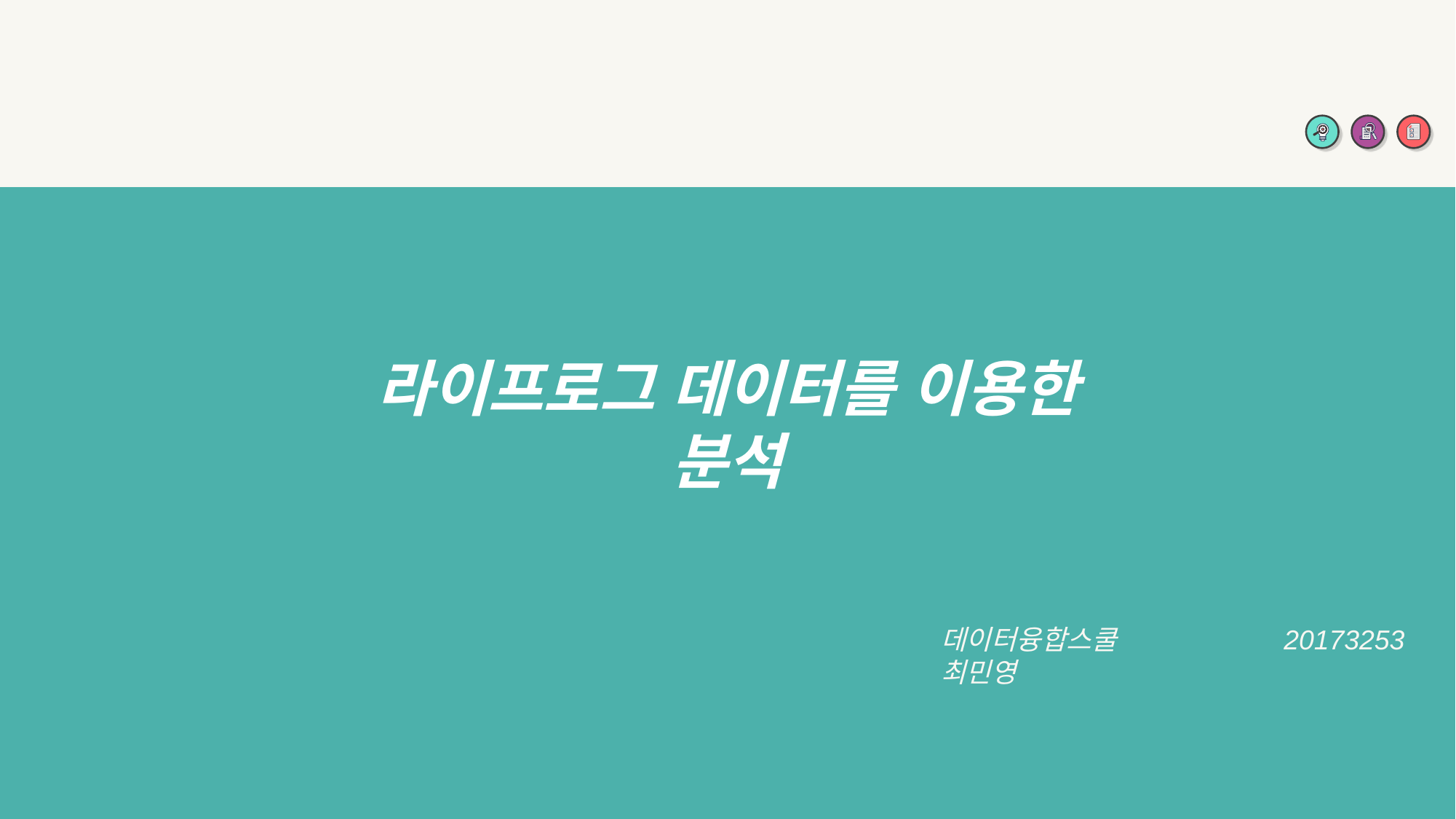

라이프로그 데이터를 이용한 분석
데이터융합스쿨                     20173253 최민영